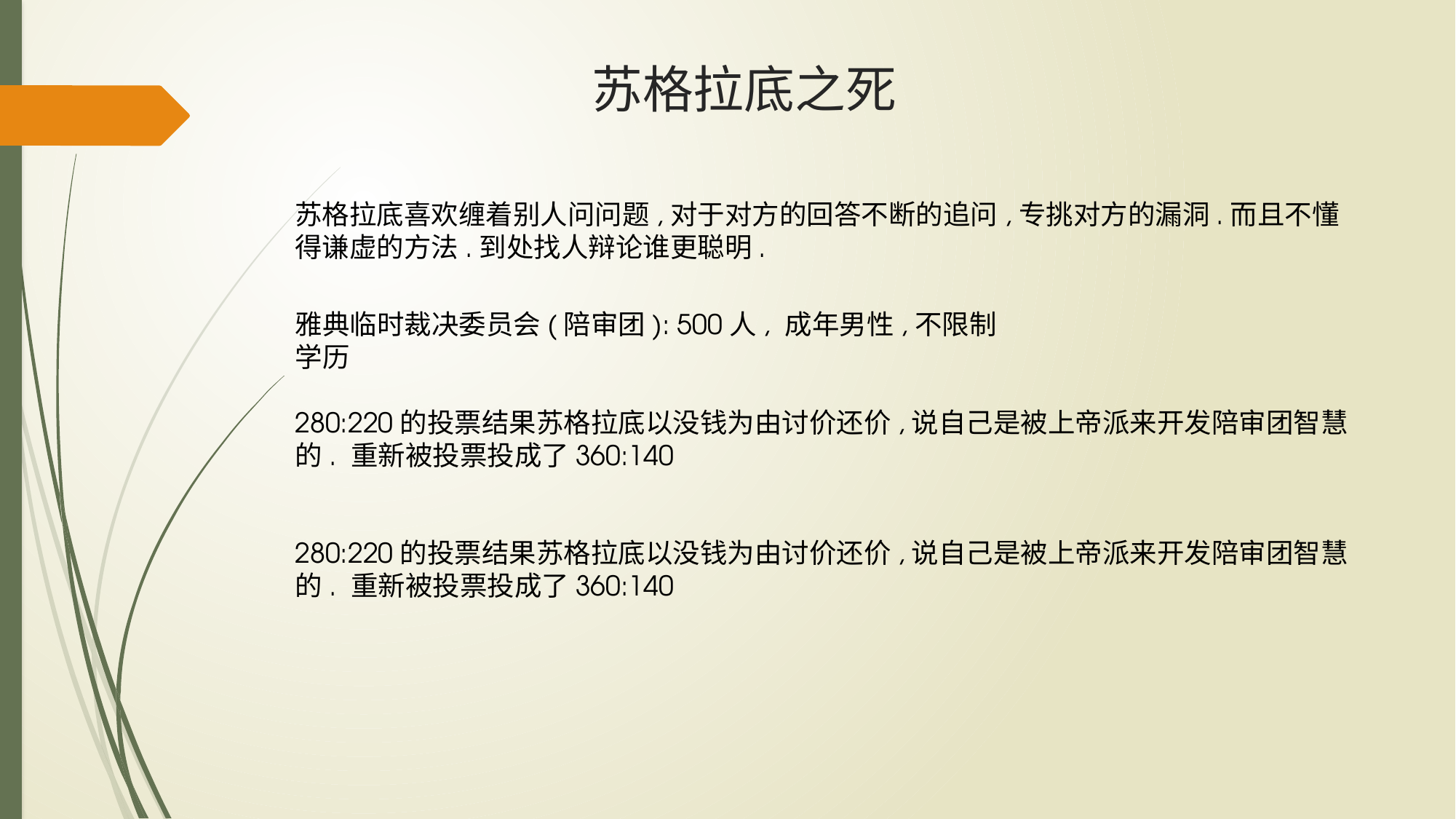

# 苏格拉底之死
苏格拉底喜欢缠着别人问问题,对于对方的回答不断的追问,专挑对方的漏洞.而且不懂得谦虚的方法.到处找人辩论谁更聪明.

雅典临时裁决委员会(陪审团): 500人, 成年男性,不限制学历
280:220的投票结果苏格拉底以没钱为由讨价还价,说自己是被上帝派来开发陪审团智慧的. 重新被投票投成了360:140
280:220的投票结果苏格拉底以没钱为由讨价还价,说自己是被上帝派来开发陪审团智慧的. 重新被投票投成了360:140